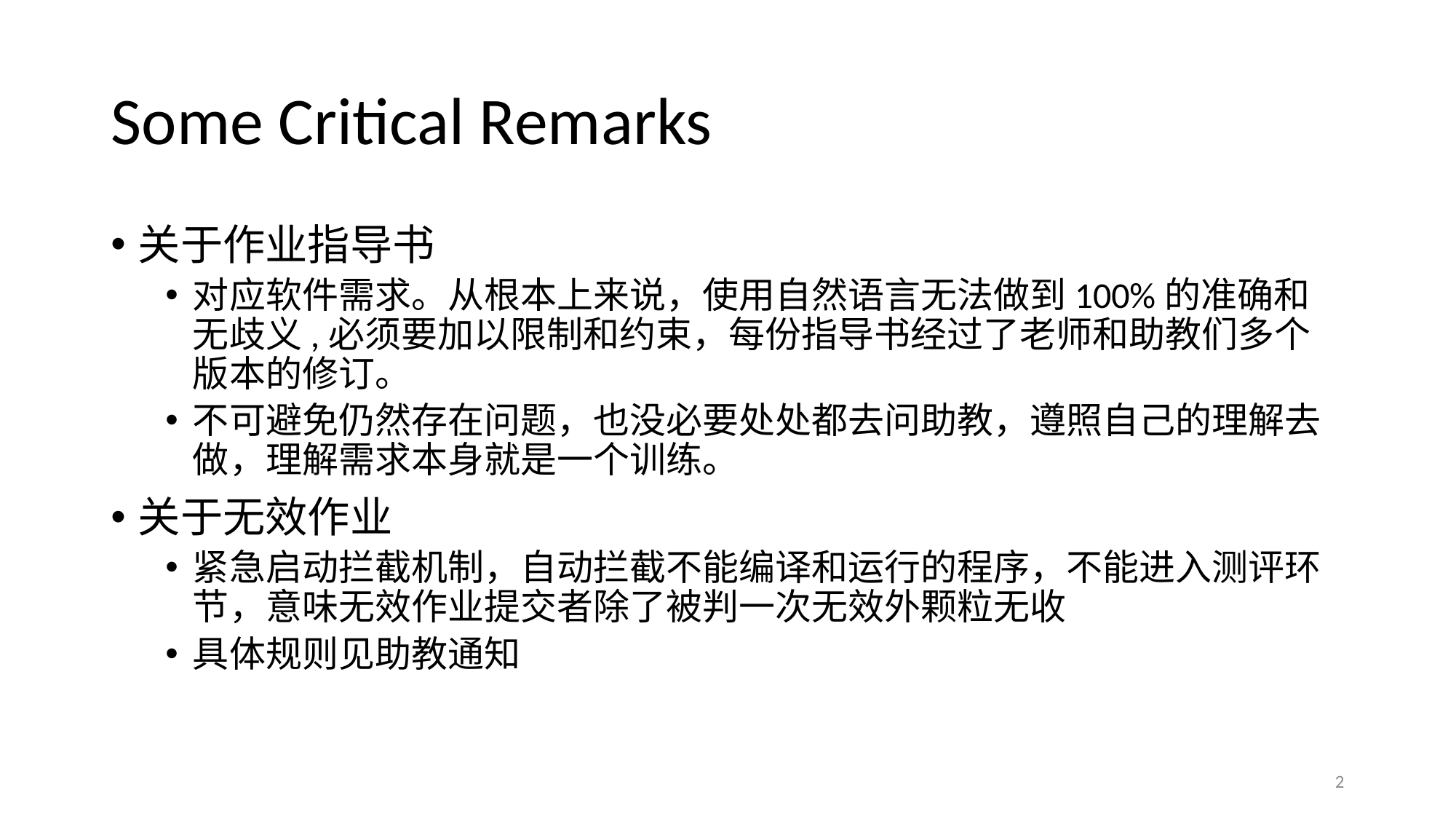

# Some Critical Remarks
关于作业指导书
对应软件需求。从根本上来说，使用自然语言无法做到100%的准确和无歧义,必须要加以限制和约束，每份指导书经过了老师和助教们多个版本的修订。
不可避免仍然存在问题，也没必要处处都去问助教，遵照自己的理解去做，理解需求本身就是一个训练。
关于无效作业
紧急启动拦截机制，自动拦截不能编译和运行的程序，不能进入测评环节，意味无效作业提交者除了被判一次无效外颗粒无收
具体规则见助教通知
2